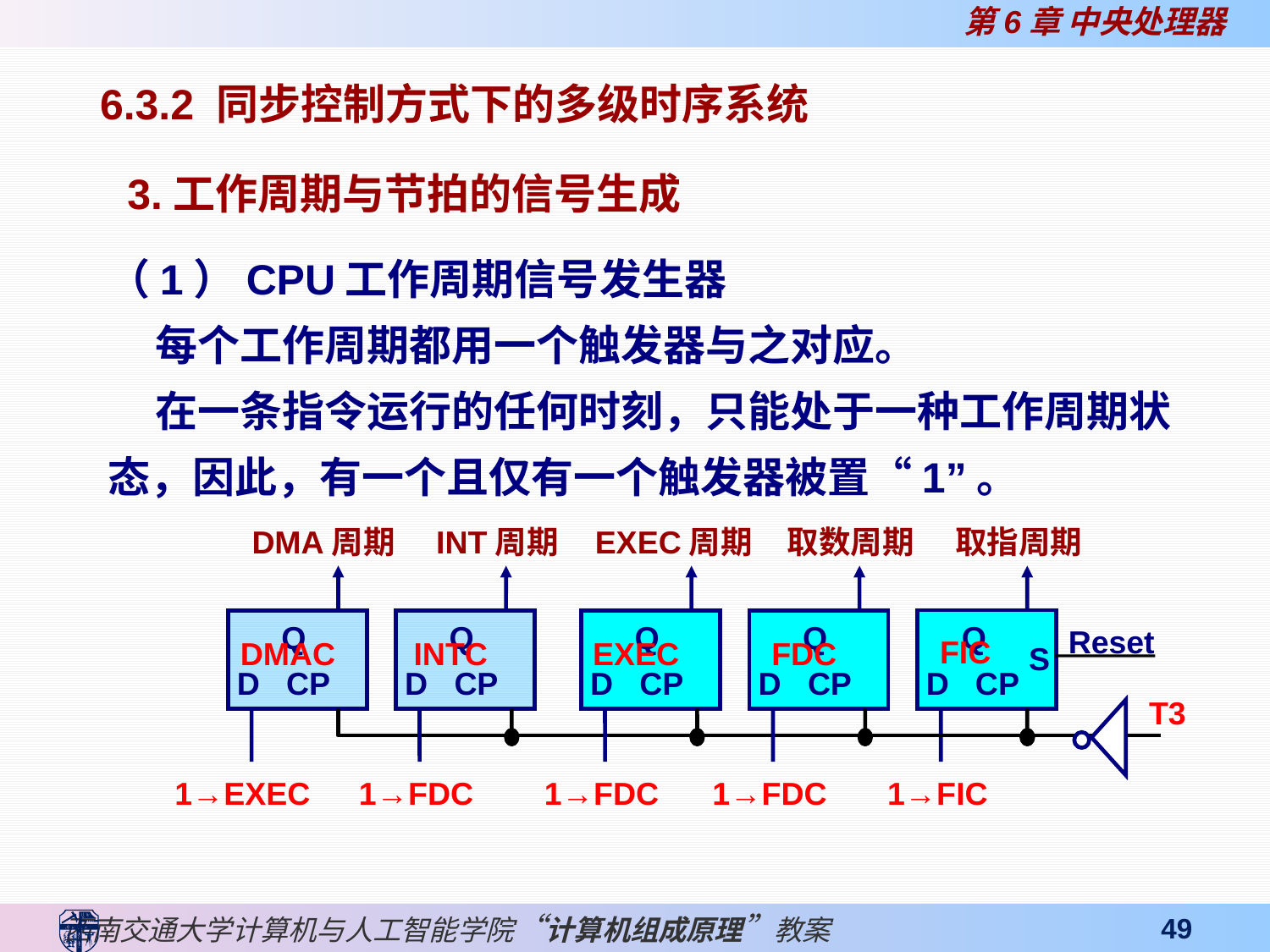

6.3.2 同步控制方式下的多级时序系统
3.工作周期与节拍的信号生成
（1）CPU工作周期信号发生器
    每个工作周期都用一个触发器与之对应。
    在一条指令运行的任何时刻，只能处于一种工作周期状态，因此，有一个且仅有一个触发器被置“1”。
DMA周期

INT周期

EXEC周期

取数周期

取指周期

     Q
 D   CP

Reset

      Q
 D   CP

      Q
 D   CP

      Q
 D   CP

      Q
 D   CP

 FIC

DMAC

INTC

EXEC

FDC

 S

1→EXEC

1→FDC

1→FDC

1→FDC

1→FIC

T3